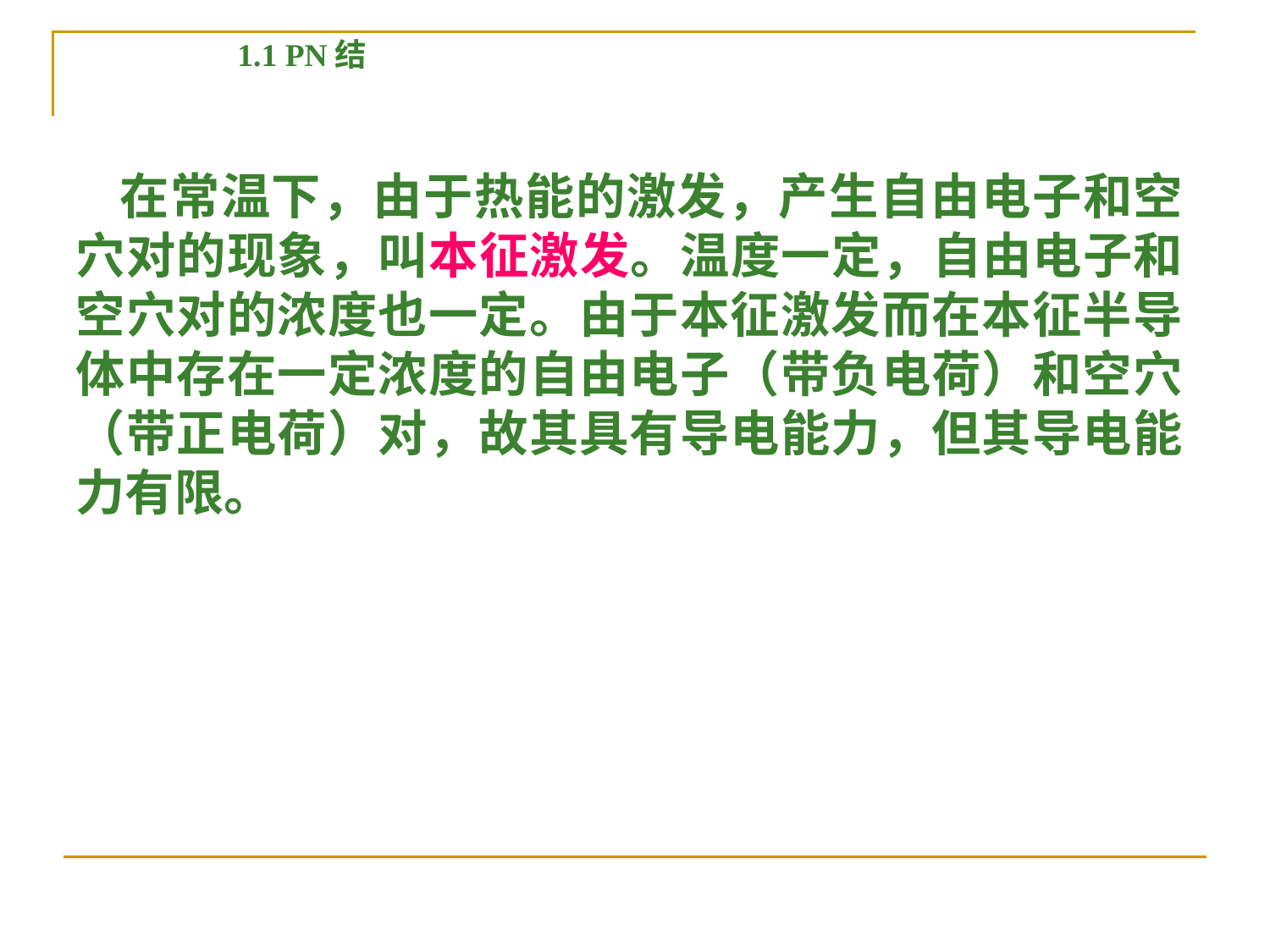

1.1 PN结
    在常温下，由于热能的激发，产生自由电子和空穴对的现象，叫本征激发。温度一定，自由电子和空穴对的浓度也一定。由于本征激发而在本征半导体中存在一定浓度的自由电子（带负电荷）和空穴（带正电荷）对，故其具有导电能力，但其导电能力有限。